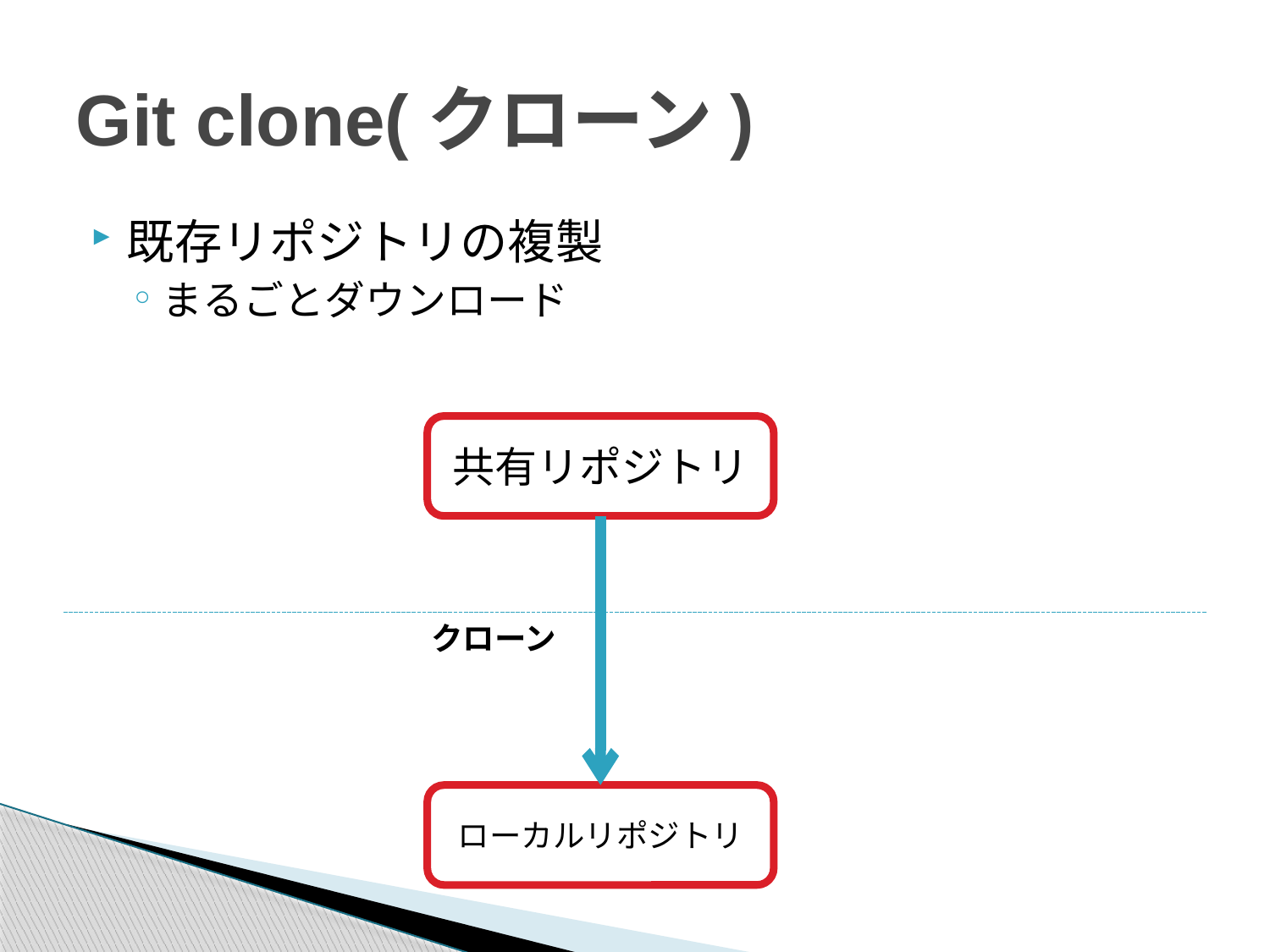

# Git clone(クローン)
既存リポジトリの複製
まるごとダウンロード
共有リポジトリ
クローン
ローカルリポジトリ